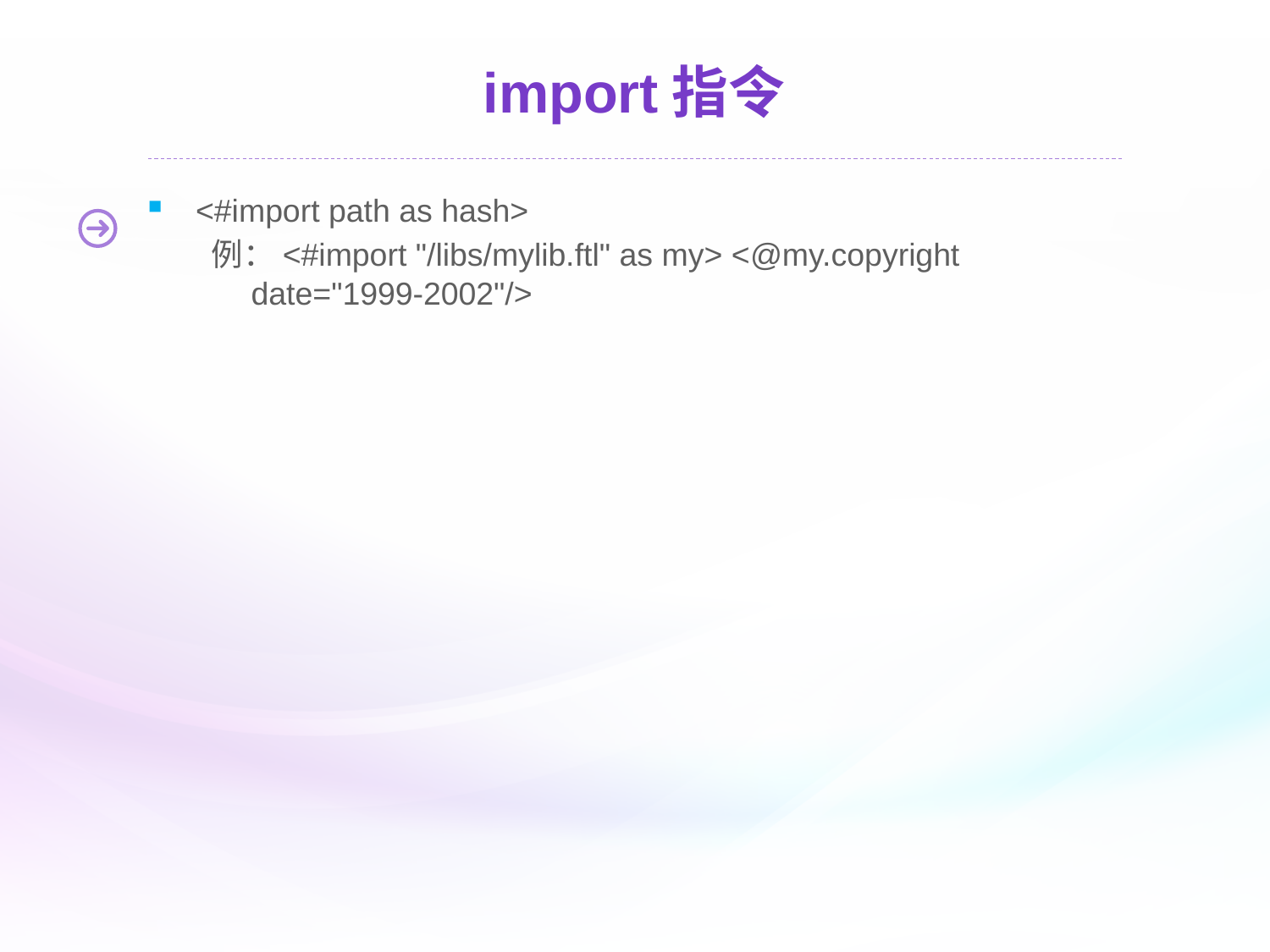

# import指令
<#import path as hash>
例：<#import "/libs/mylib.ftl" as my> <@my.copyright date="1999-2002"/>